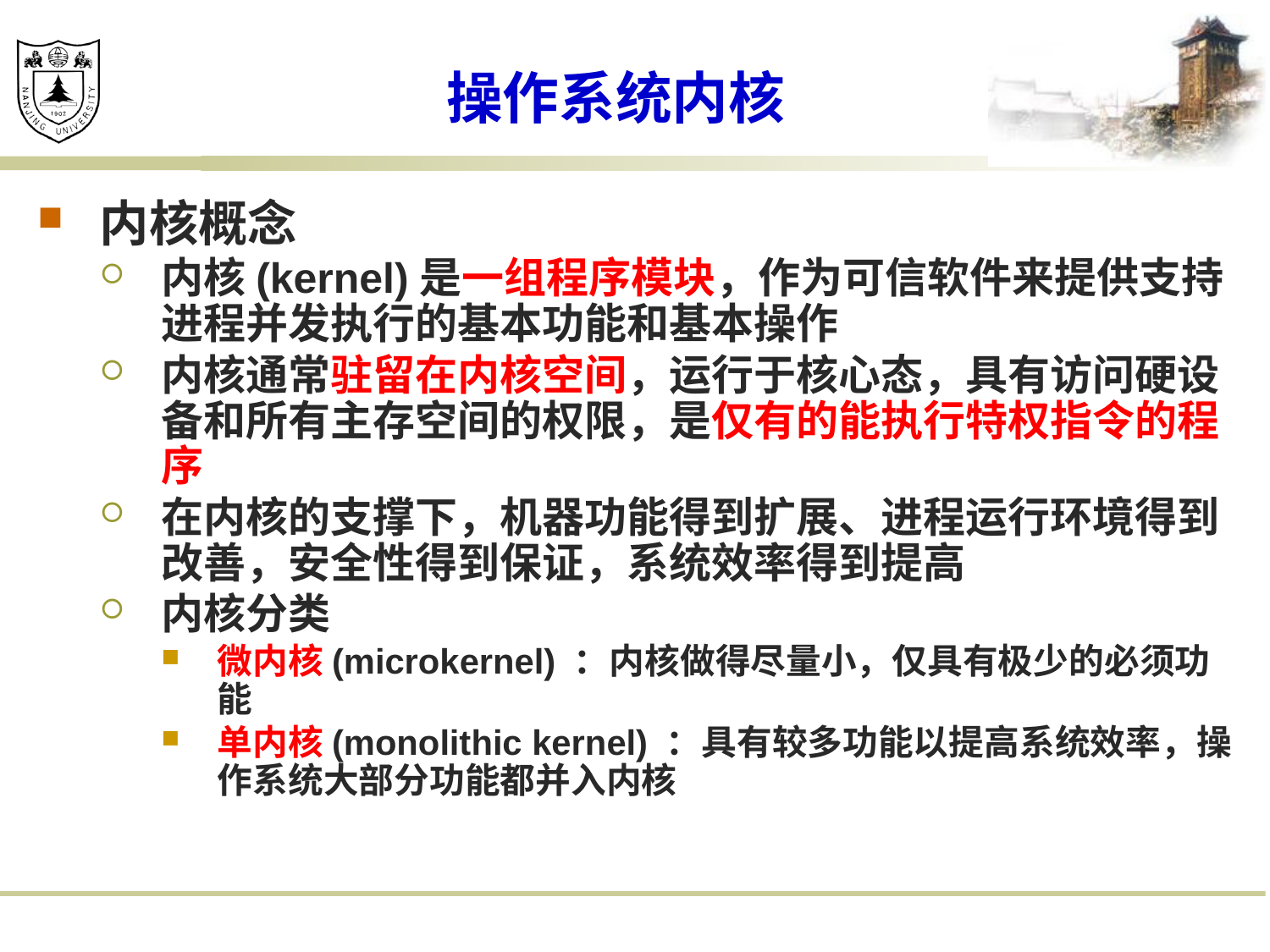

# 操作系统内核
内核概念
内核(kernel)是一组程序模块，作为可信软件来提供支持进程并发执行的基本功能和基本操作
内核通常驻留在内核空间，运行于核心态，具有访问硬设备和所有主存空间的权限，是仅有的能执行特权指令的程序
在内核的支撑下，机器功能得到扩展、进程运行环境得到改善，安全性得到保证，系统效率得到提高
内核分类
微内核(microkernel) ：内核做得尽量小，仅具有极少的必须功能
单内核(monolithic kernel) ：具有较多功能以提高系统效率，操作系统大部分功能都并入内核
143